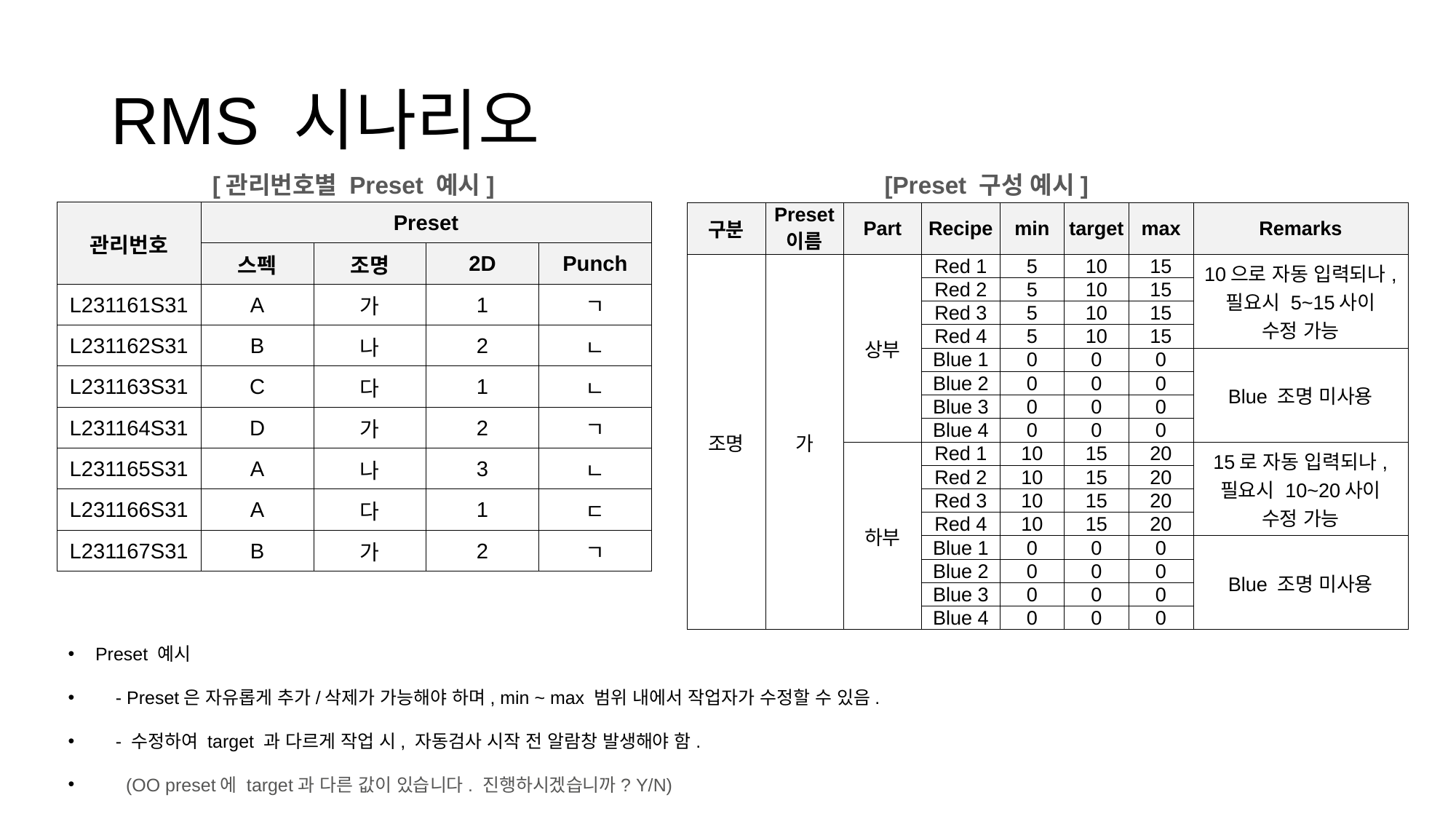

# RMS 시나리오
[관리번호별 Preset 예시]
[Preset 구성 예시]
| 관리번호 | Preset |  |  |  |
| --- | --- | --- | --- | --- |
|  | 스펙 | 조명 | 2D | Punch |
| L231161S31 | A | 가 | 1 | ㄱ |
| L231162S31 | B | 나 | 2 | ㄴ |
| L231163S31 | C | 다 | 1 | ㄴ |
| L231164S31 | D | 가 | 2 | ㄱ |
| L231165S31 | A | 나 | 3 | ㄴ |
| L231166S31 | A | 다 | 1 | ㄷ |
| L231167S31 | B | 가 | 2 | ㄱ |
| 구분 | Preset 이름 | Part | Recipe | min | target | max | Remarks |
| --- | --- | --- | --- | --- | --- | --- | --- |
| 조명 | 가 | 상부 | Red 1 | 5 | 10 | 15 | 10으로 자동 입력되나, 필요시 5~15사이 수정 가능 |
|  |  |  | Red 2 | 5 | 10 | 15 |  |
|  |  |  | Red 3 | 5 | 10 | 15 |  |
|  |  |  | Red 4 | 5 | 10 | 15 |  |
|  |  |  | Blue 1 | 0 | 0 | 0 | Blue 조명 미사용 |
|  |  |  | Blue 2 | 0 | 0 | 0 |  |
|  |  |  | Blue 3 | 0 | 0 | 0 |  |
|  |  |  | Blue 4 | 0 | 0 | 0 |  |
|  |  | 하부 | Red 1 | 10 | 15 | 20 | 15로 자동 입력되나, 필요시 10~20사이 수정 가능 |
|  |  |  | Red 2 | 10 | 15 | 20 |  |
|  |  |  | Red 3 | 10 | 15 | 20 |  |
|  |  |  | Red 4 | 10 | 15 | 20 |  |
|  |  |  | Blue 1 | 0 | 0 | 0 | Blue 조명 미사용 |
|  |  |  | Blue 2 | 0 | 0 | 0 |  |
|  |  |  | Blue 3 | 0 | 0 | 0 |  |
|  |  |  | Blue 4 | 0 | 0 | 0 |  |
Preset 예시
    - Preset은 자유롭게 추가/삭제가 가능해야 하며, min ~ max 범위 내에서 작업자가 수정할 수 있음.
    - 수정하여 target 과 다르게 작업 시, 자동검사 시작 전 알람창 발생해야 함.
      (OO preset에 target과 다른 값이 있습니다. 진행하시겠습니까? Y/N)